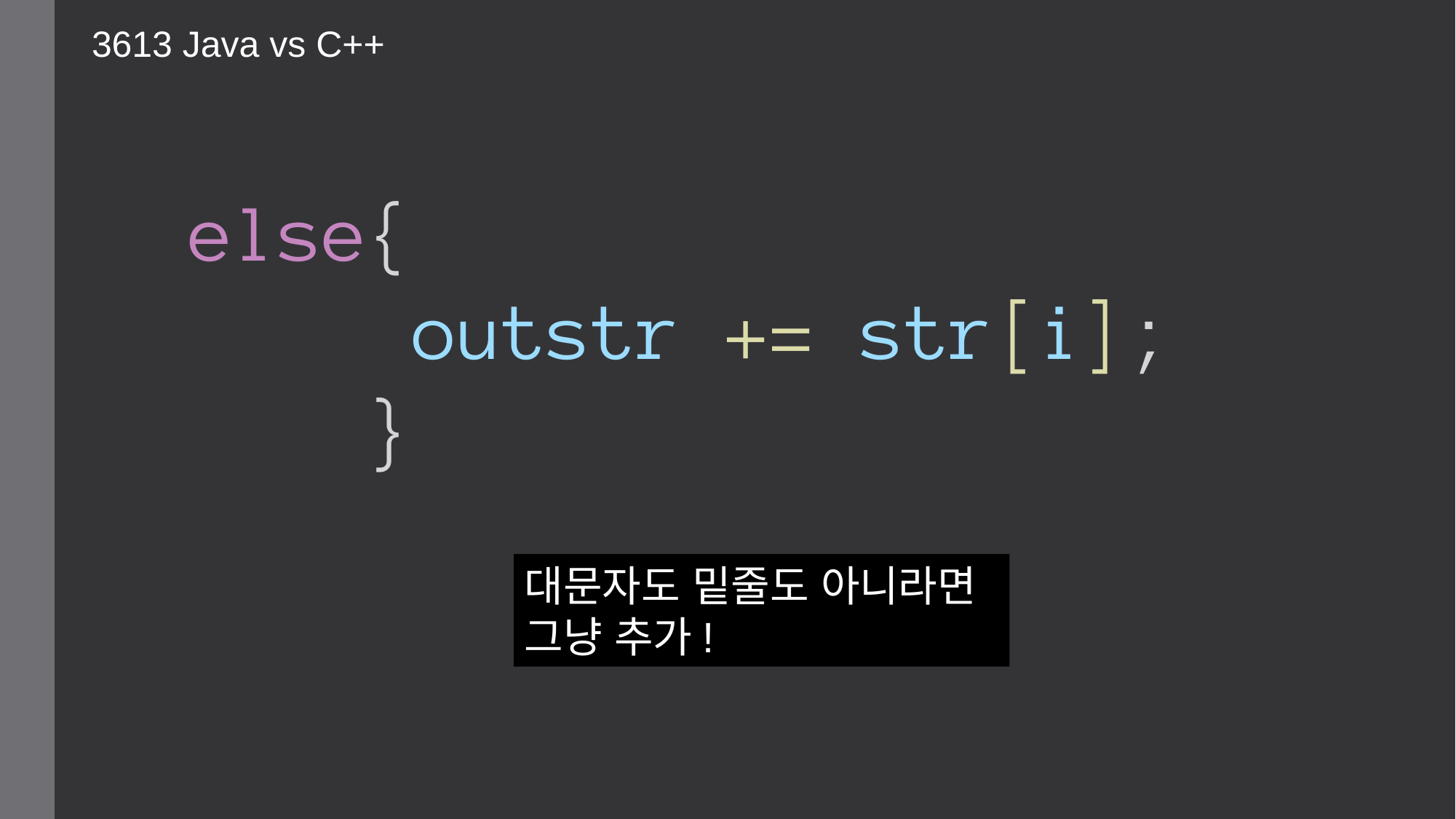

3613 Java vs C++
 else{
      outstr += str[i];
     }
대문자도 밑줄도 아니라면
그냥 추가!